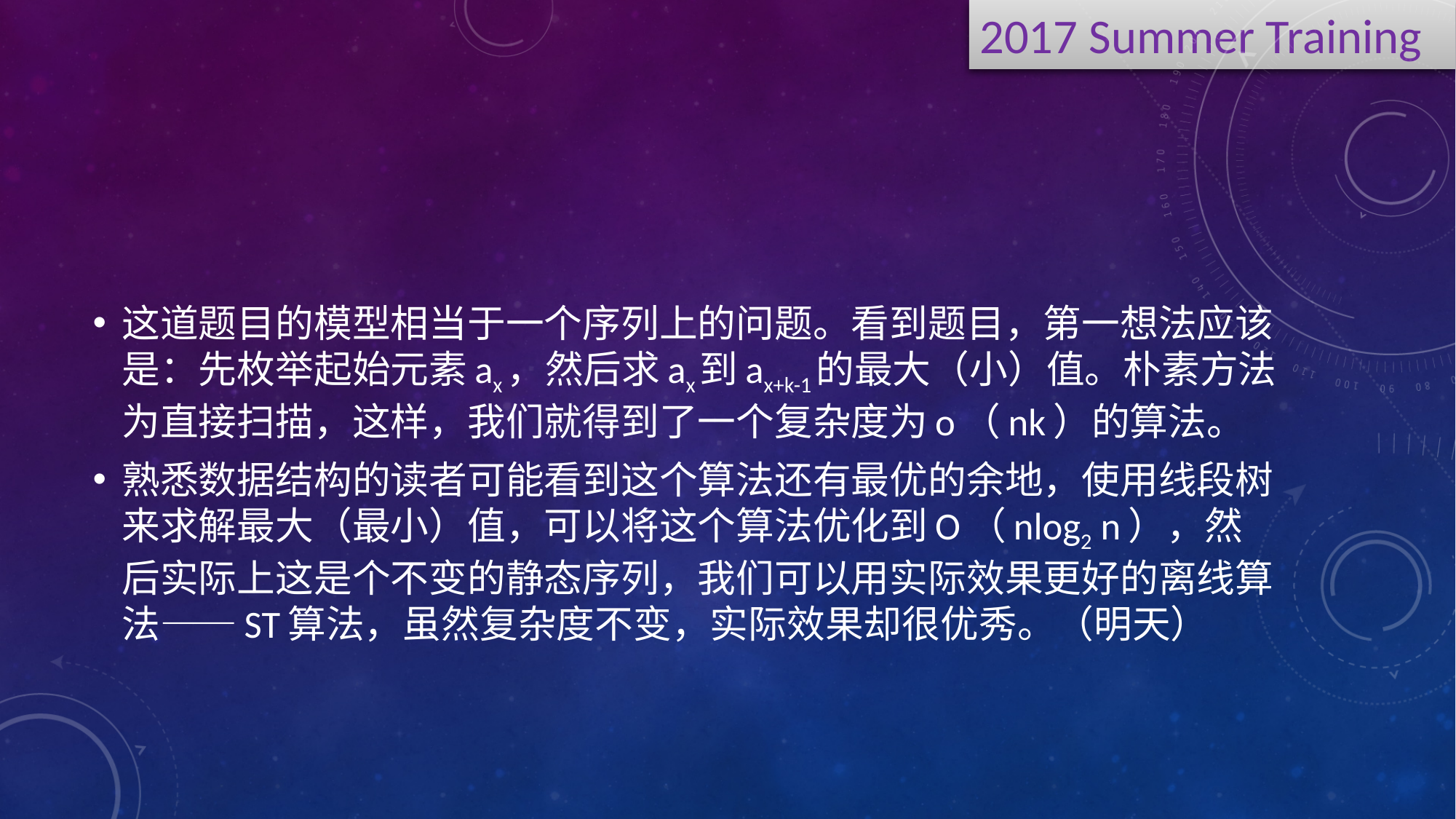

#
这道题目的模型相当于一个序列上的问题。看到题目，第一想法应该是：先枚举起始元素ax，然后求ax到ax+k-1的最大（小）值。朴素方法为直接扫描，这样，我们就得到了一个复杂度为o（nk）的算法。
熟悉数据结构的读者可能看到这个算法还有最优的余地，使用线段树来求解最大（最小）值，可以将这个算法优化到O（nlog2 n），然后实际上这是个不变的静态序列，我们可以用实际效果更好的离线算法——ST算法，虽然复杂度不变，实际效果却很优秀。（明天）